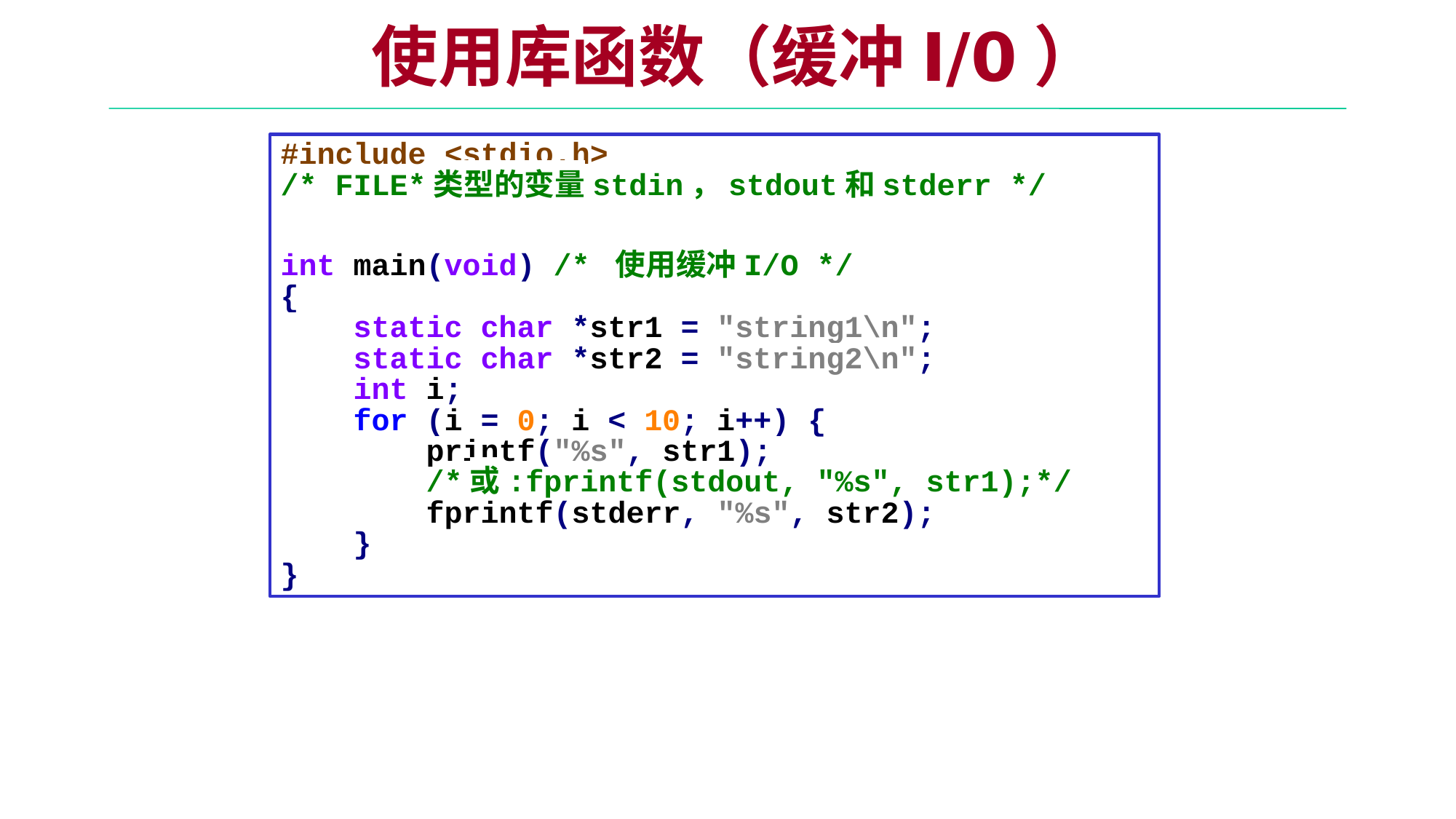

使用库函数（缓冲I/0）
#include <stdio.h>
/* FILE*类型的变量stdin，stdout和stderr */

int main(void) /* 使用缓冲I/O */
{
    static char *str1 = "string1\n";
    static char *str2 = "string2\n";
    int i;
    for (i = 0; i < 10; i++) {
        printf("%s", str1);
        /*或:fprintf(stdout, "%s", str1);*/
        fprintf(stderr, "%s", str2);
    }
}